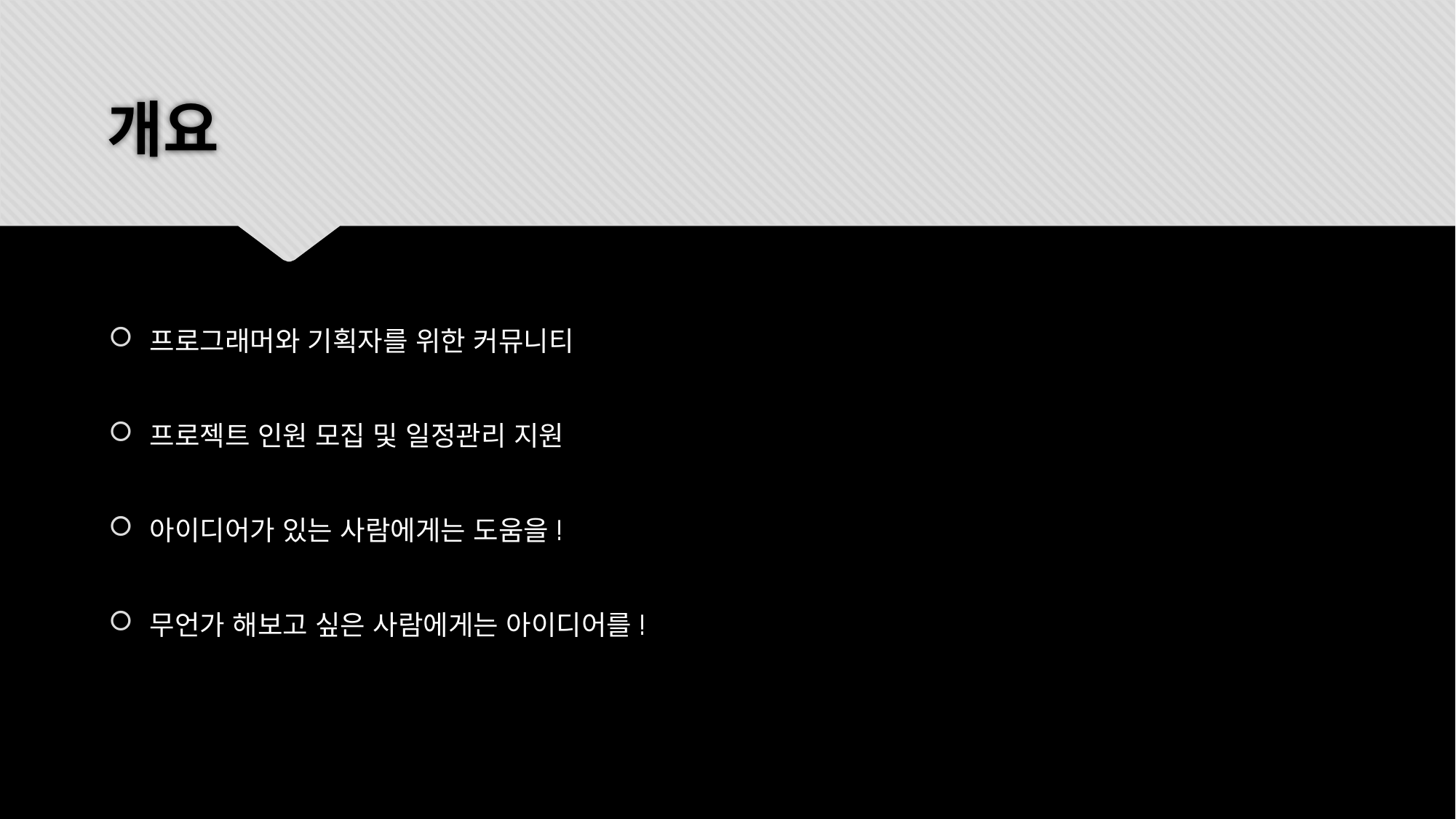

# 개요
프로그래머와 기획자를 위한 커뮤니티

프로젝트 인원 모집 및 일정관리 지원

아이디어가 있는 사람에게는 도움을!

무언가 해보고 싶은 사람에게는 아이디어를!